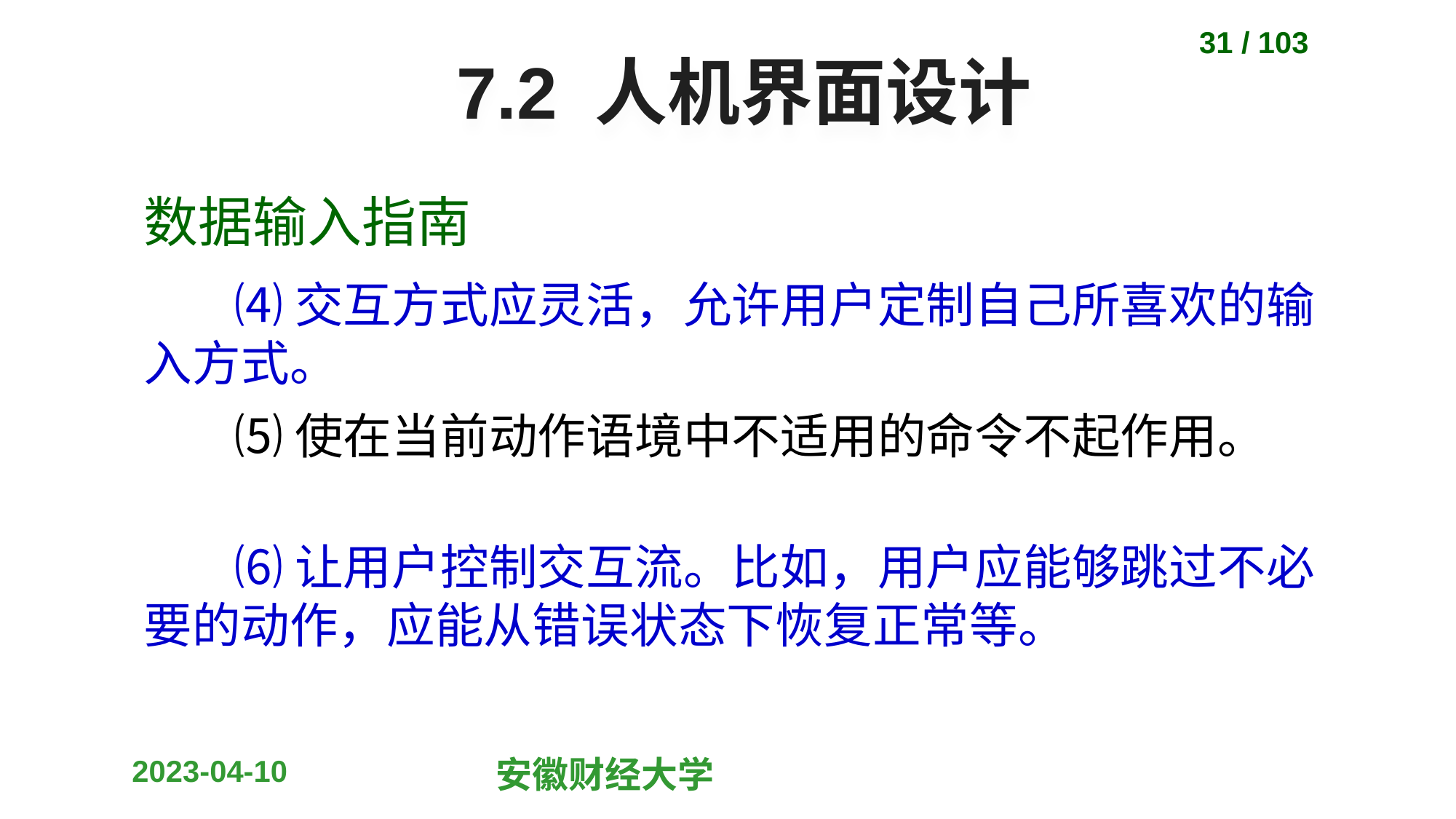

31 / 103
# 7.2 人机界面设计
数据输入指南
⑷交互方式应灵活，允许用户定制自己所喜欢的输入方式。
⑸使在当前动作语境中不适用的命令不起作用。
⑹让用户控制交互流。比如，用户应能够跳过不必要的动作，应能从错误状态下恢复正常等。
2023-04-10
安徽财经大学